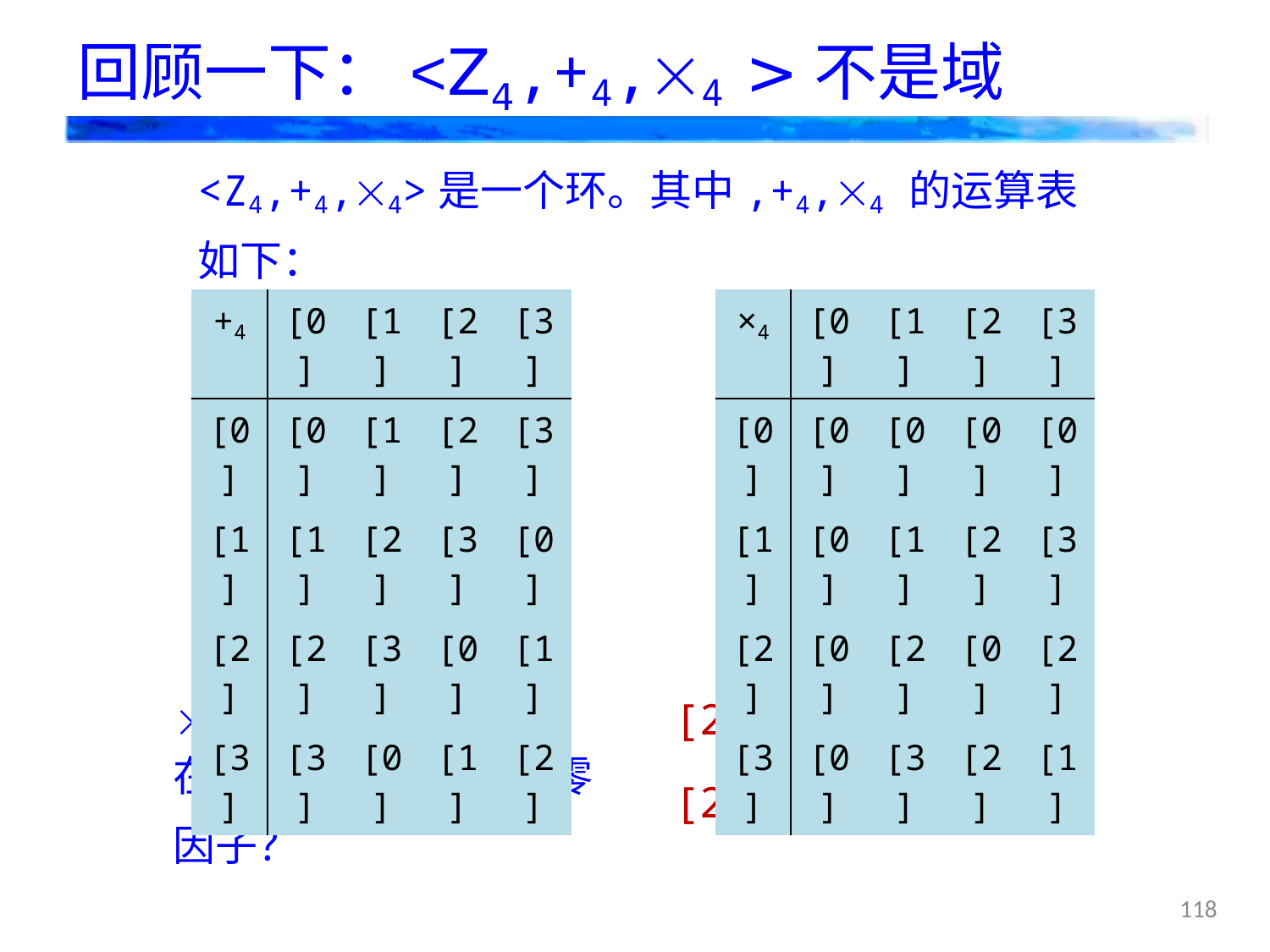

# 回顾一下：<Z4,+4,×4 >不是域
<Z4,+4,×4>是一个环。其中,+4,×4 的运算表如下：
| +4 | [0] | [1] | [2] | [3] |
| --- | --- | --- | --- | --- |
| [0] | [0] | [1] | [2] | [3] |
| [1] | [1] | [2] | [3] | [0] |
| [2] | [2] | [3] | [0] | [1] |
| [3] | [3] | [0] | [1] | [2] |
| ×4 | [0] | [1] | [2] | [3] |
| --- | --- | --- | --- | --- |
| [0] | [0] | [0] | [0] | [0] |
| [1] | [0] | [1] | [2] | [3] |
| [2] | [0] | [2] | [0] | [2] |
| [3] | [0] | [3] | [2] | [1] |
×4是否有零因子？
[2]×4[2]=[0]
在<Z6,+6,×6>中有零因子？
[2]×6[3]=[0]
118